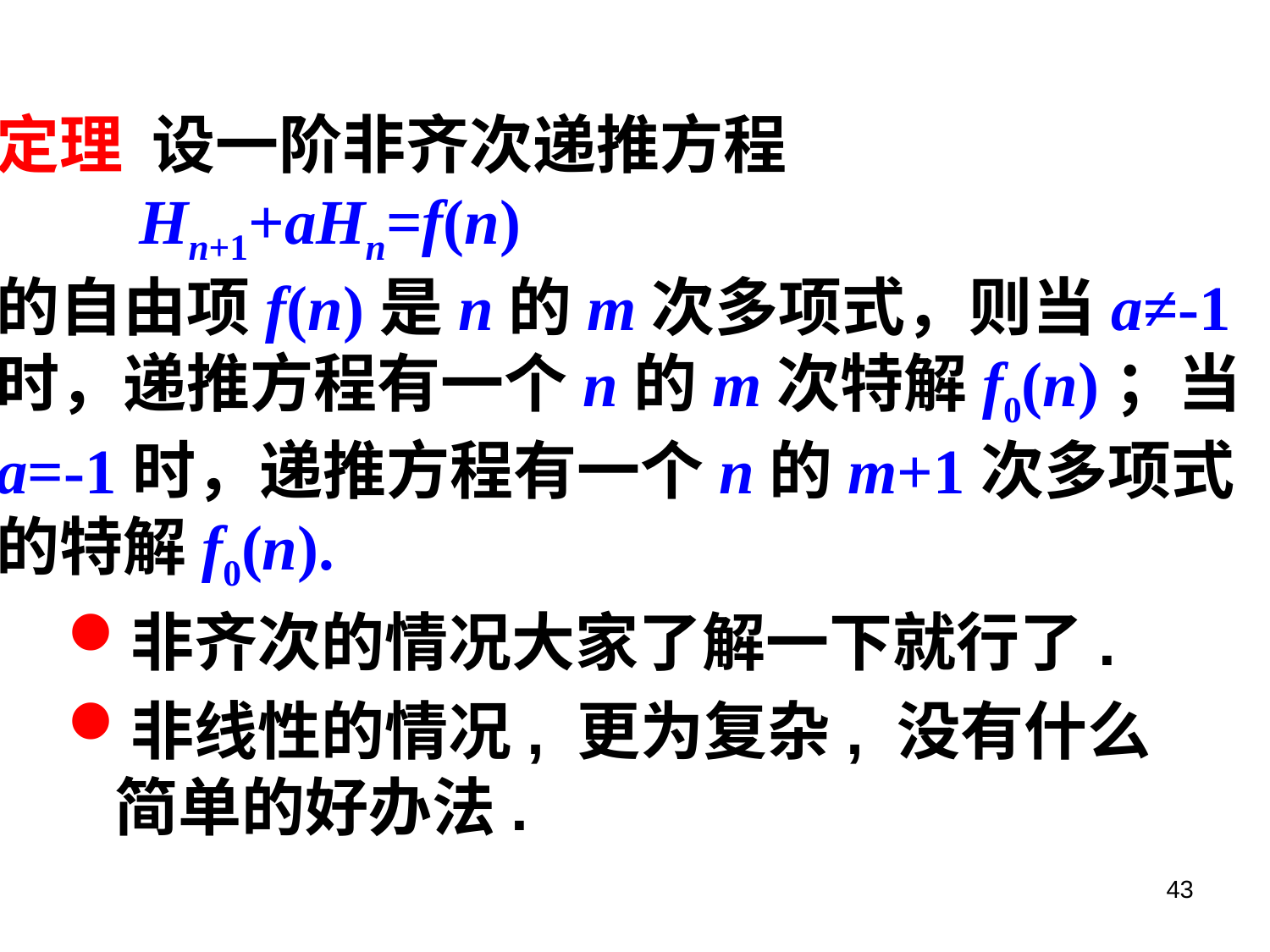

定理  设一阶非齐次递推方程
         Hn+1+aHn=f(n)
的自由项f(n)是n的m次多项式，则当a≠-1
时，递推方程有一个n的m次特解f0(n)；当
a=-1时，递推方程有一个n的m+1次多项式
的特解f0(n).
非齐次的情况大家了解一下就行了.
非线性的情况, 更为复杂, 没有什么简单的好办法.
43